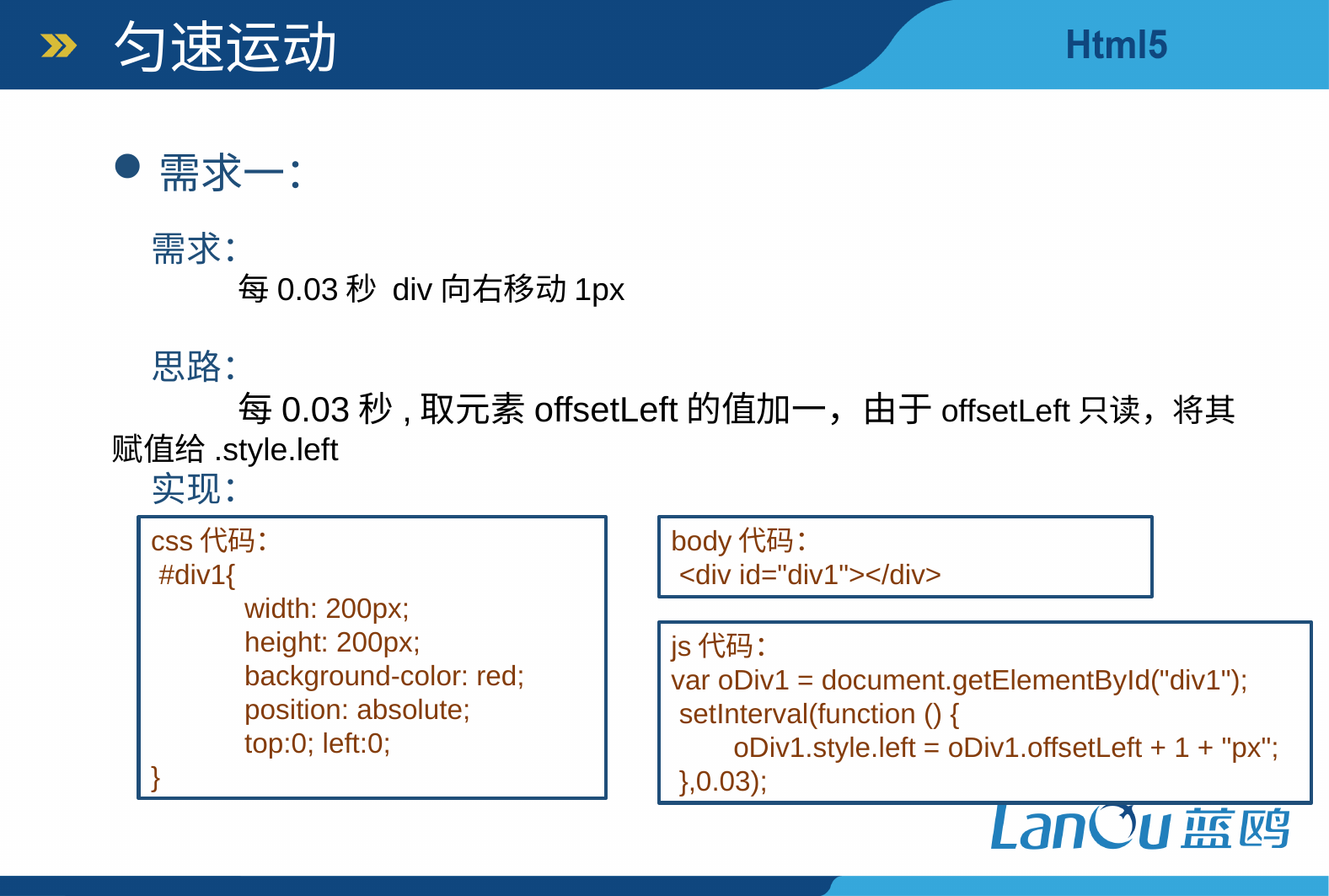

匀速运动
需求一：

    需求：
	每0.03秒 div向右移动1px

    思路：
	每0.03秒,取元素offsetLeft的值加一，由于offsetLeft只读，将其赋值给.style.left
    实现：

css代码：
 #div1{
            width: 200px;
            height: 200px;
            background-color: red;
            position: absolute;
            top:0; left:0;
}
body代码：
 <div id="div1"></div>
js代码：
var oDiv1 = document.getElementById("div1");
 setInterval(function () {
        oDiv1.style.left = oDiv1.offsetLeft + 1 + "px";
 },0.03);